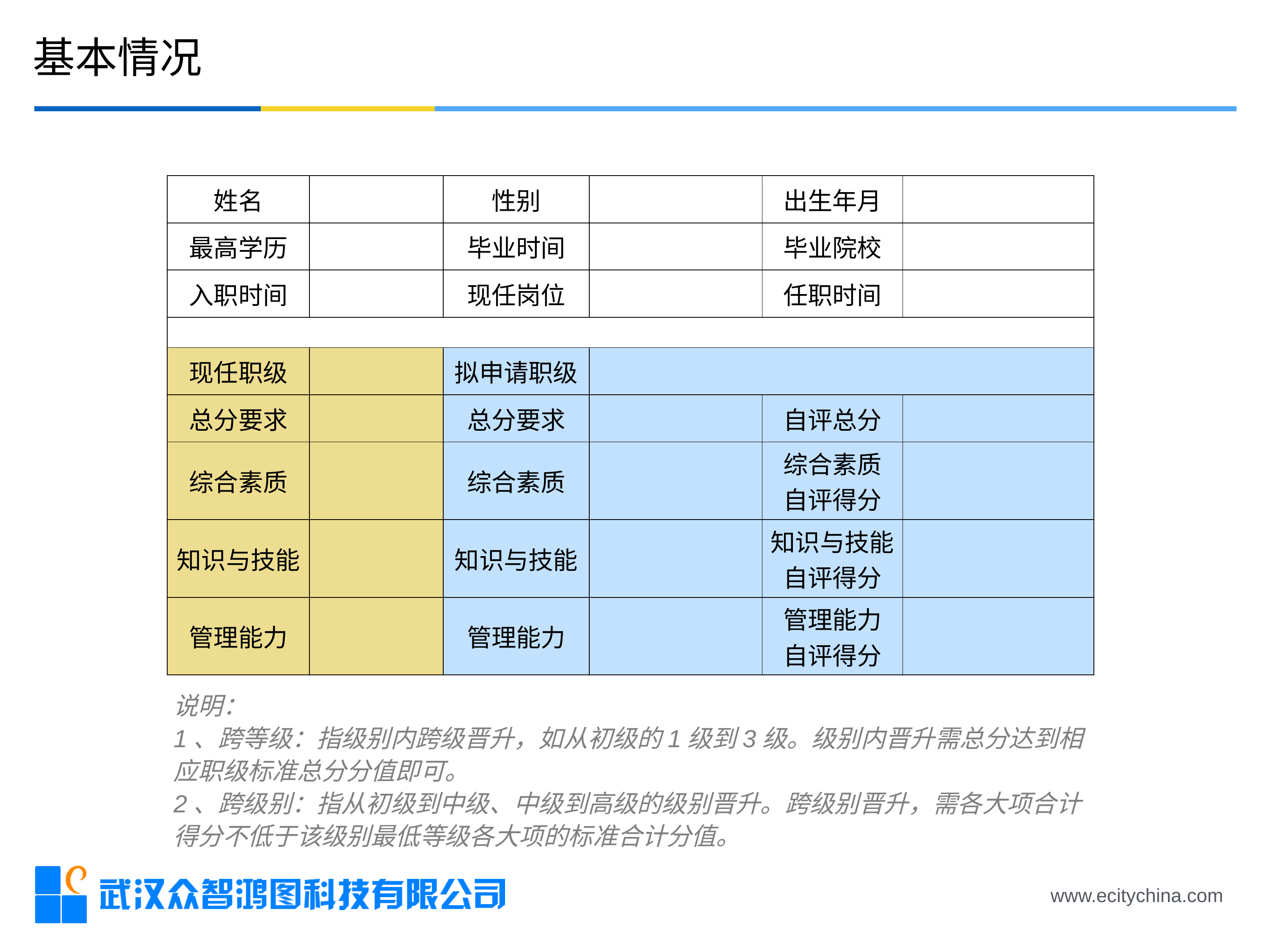

基本情况
| 姓名 |  | 性别 |  | 出生年月 |  |
| --- | --- | --- | --- | --- | --- |
| 最高学历 |  | 毕业时间 |  | 毕业院校 |  |
| 入职时间 |  | 现任岗位 |  | 任职时间 |  |
|  |  |  |  |  |  |
| 现任职级 |  | 拟申请职级 |  |  |  |
| 总分要求 |  | 总分要求 |  | 自评总分 |  |
| 综合素质 |  | 综合素质 |  | 综合素质 自评得分 |  |
| 知识与技能 |  | 知识与技能 |  | 知识与技能自评得分 |  |
| 管理能力 |  | 管理能力 |  | 管理能力 自评得分 |  |
说明：
1、跨等级：指级别内跨级晋升，如从初级的1级到3级。级别内晋升需总分达到相应职级标准总分分值即可。2、跨级别：指从初级到中级、中级到高级的级别晋升。跨级别晋升，需各大项合计得分不低于该级别最低等级各大项的标准合计分值。